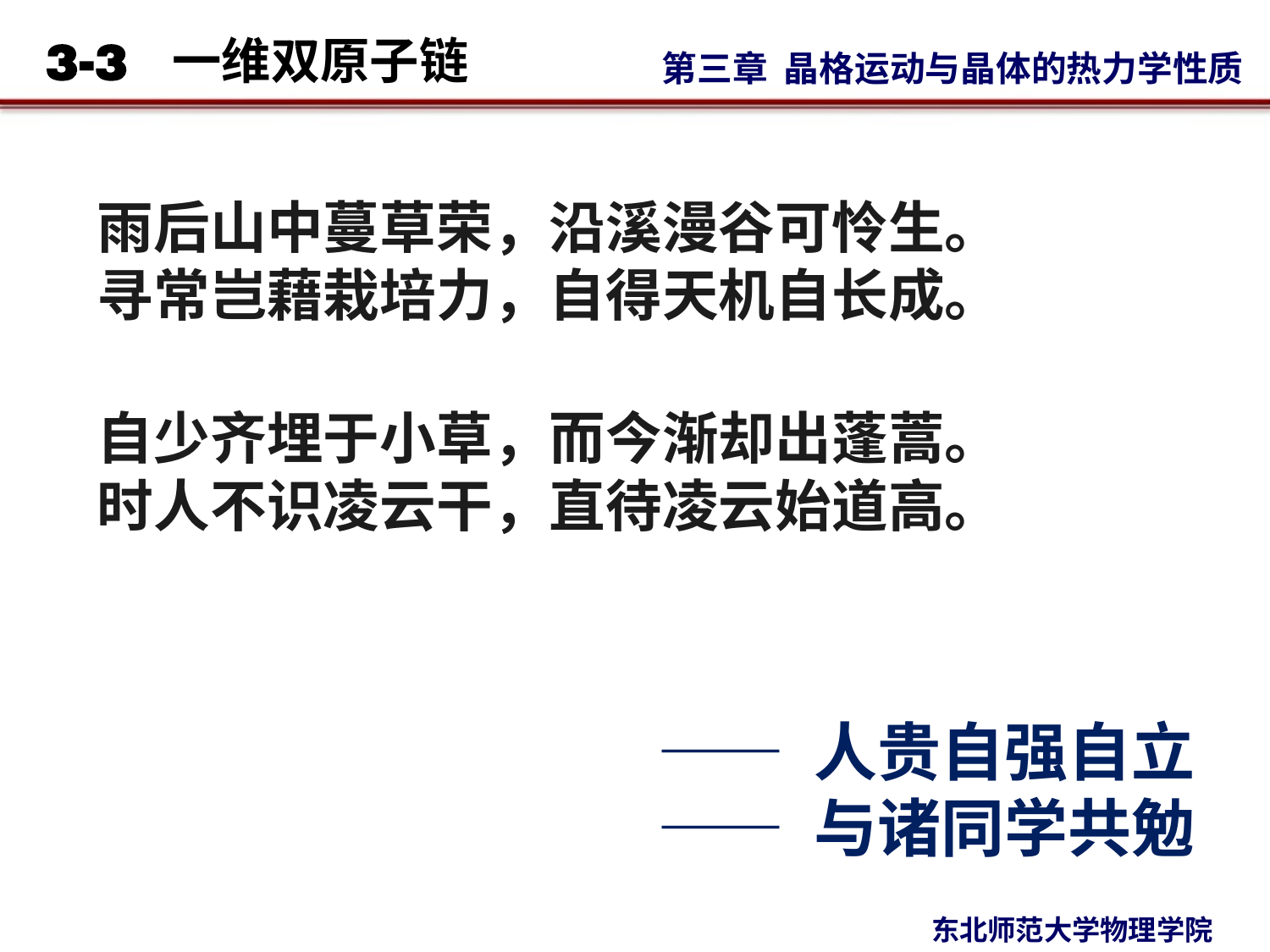

雨后山中蔓草荣，沿溪漫谷可怜生。
寻常岂藉栽培力，自得天机自长成。
自少齐埋于小草，而今渐却出蓬蒿。
时人不识凌云干，直待凌云始道高。
—— 人贵自强自立
—— 与诸同学共勉